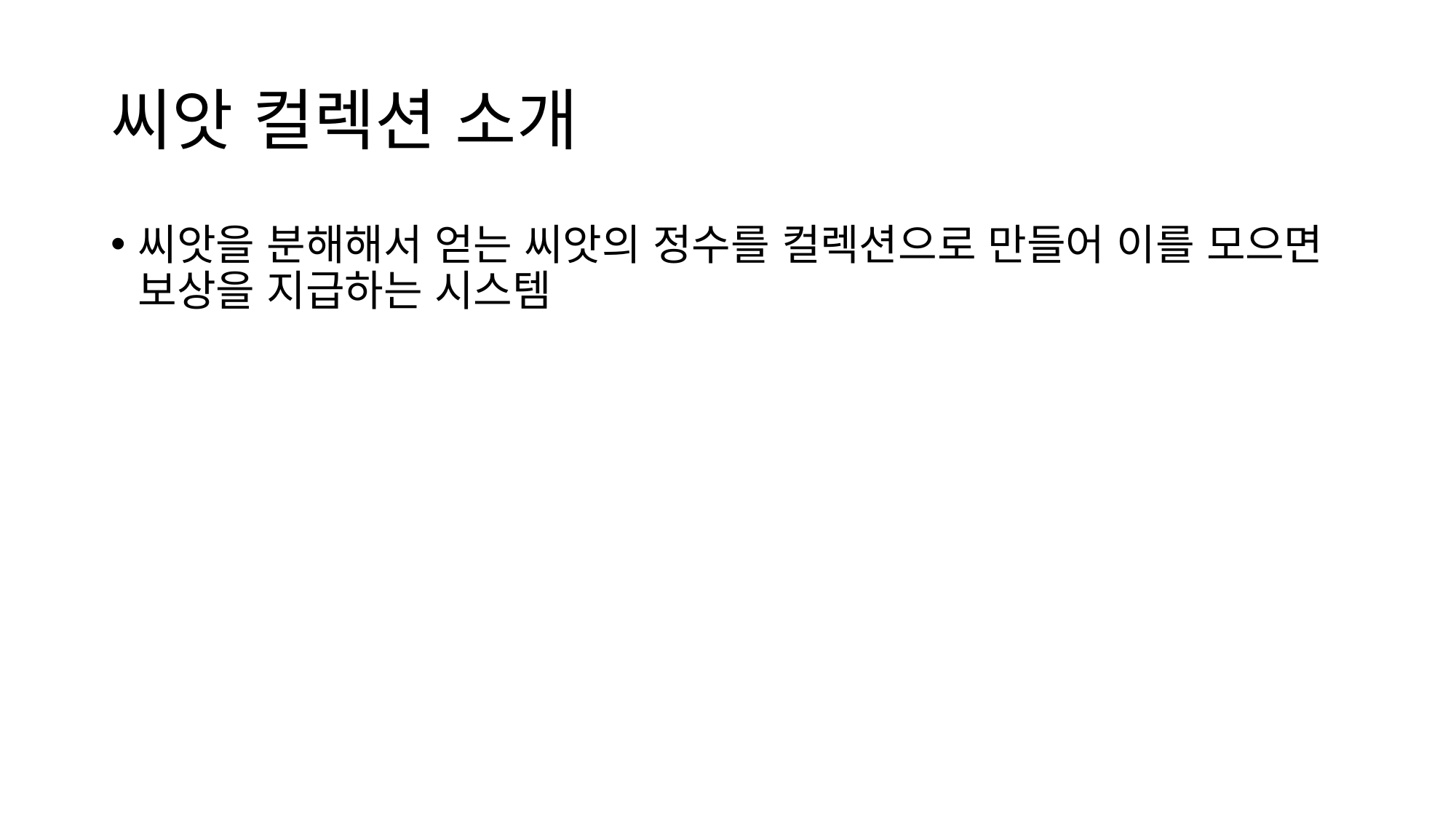

# 씨앗 컬렉션 소개
씨앗을 분해해서 얻는 씨앗의 정수를 컬렉션으로 만들어 이를 모으면 보상을 지급하는 시스템